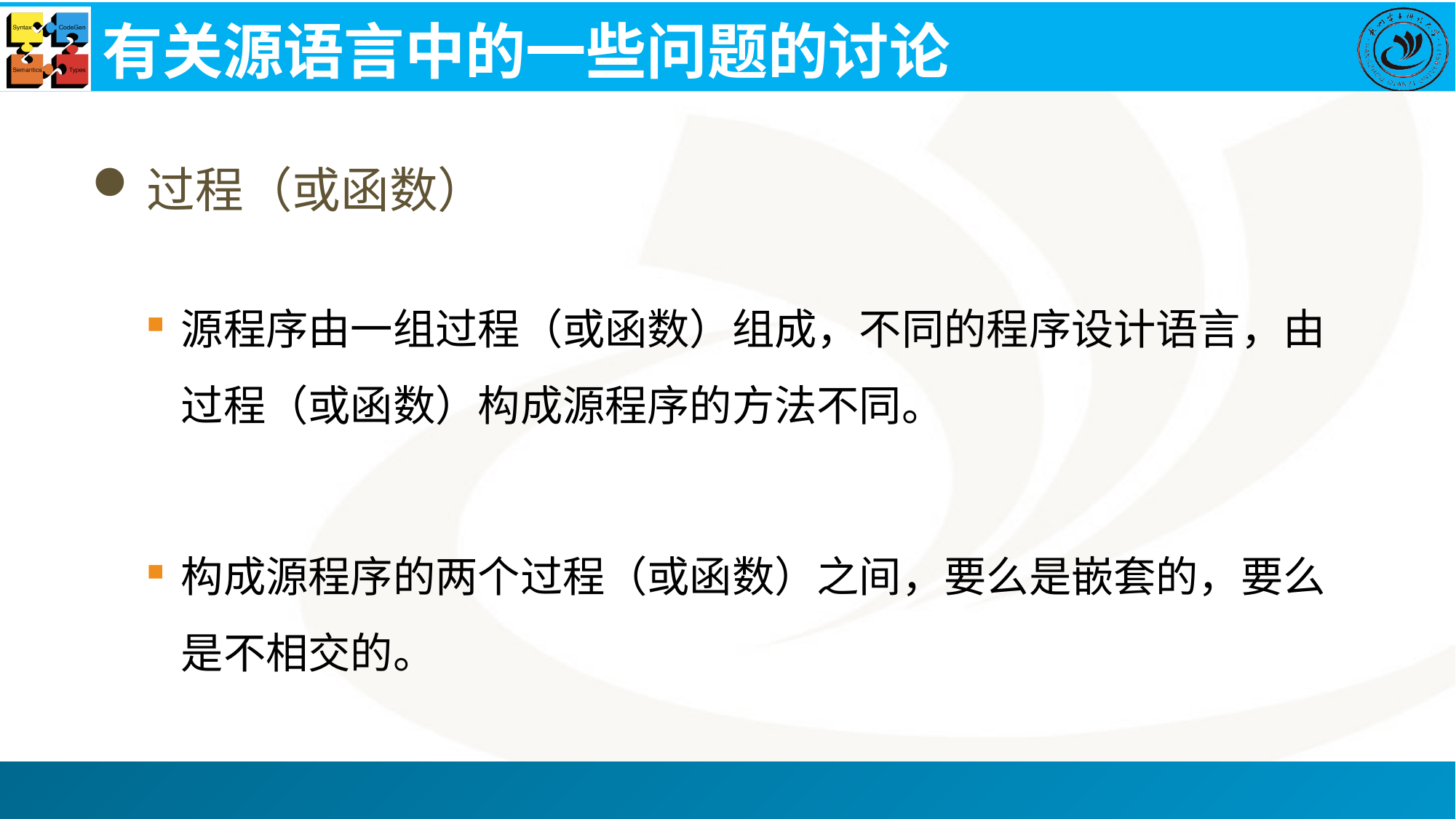

# 有关源语言中的一些问题的讨论
过程（或函数）
源程序由一组过程（或函数）组成，不同的程序设计语言，由过程（或函数）构成源程序的方法不同。
构成源程序的两个过程（或函数）之间，要么是嵌套的，要么是不相交的。
5